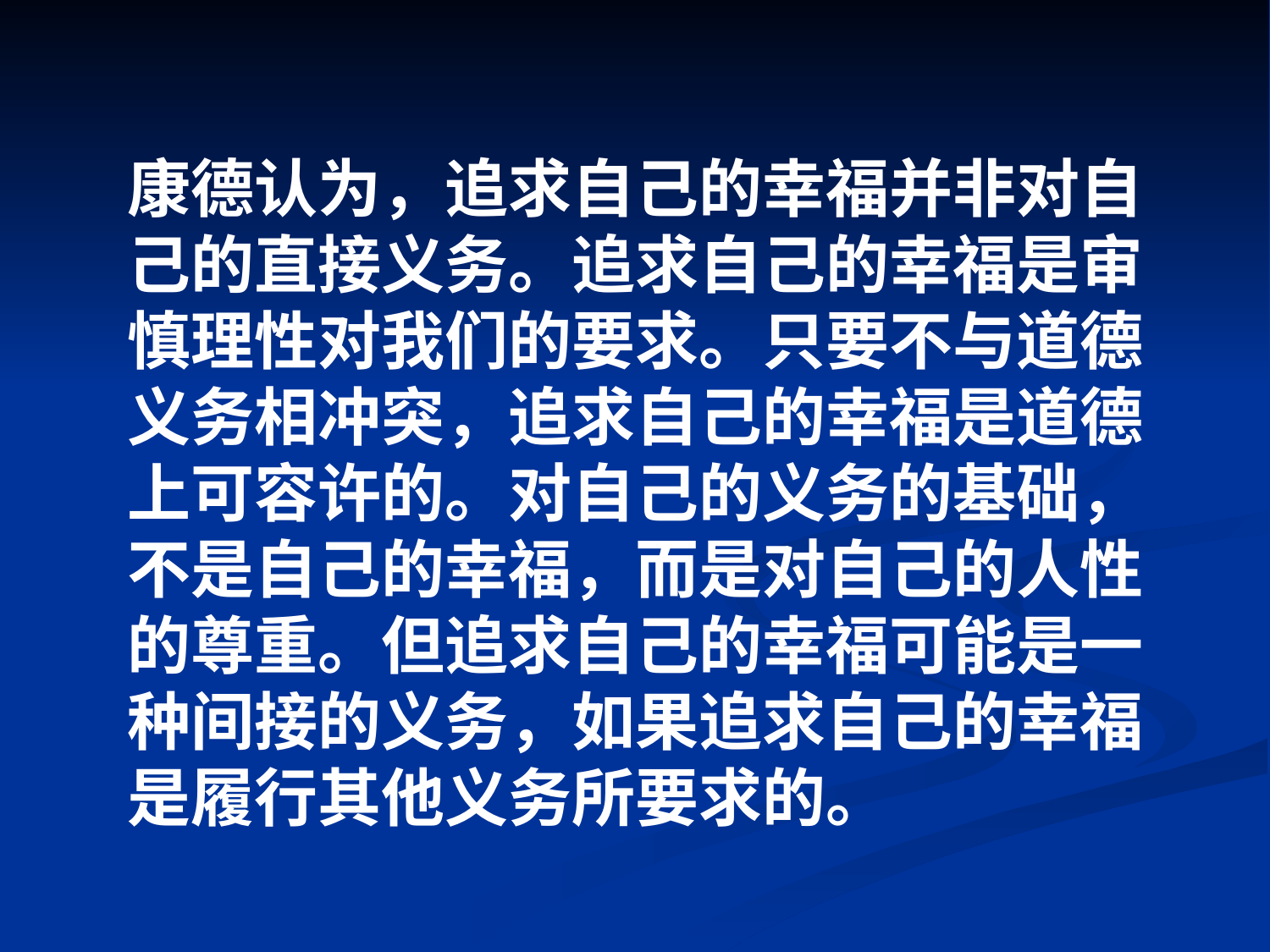

康德认为，追求自己的幸福并非对自己的直接义务。追求自己的幸福是审慎理性对我们的要求。只要不与道德义务相冲突，追求自己的幸福是道德上可容许的。对自己的义务的基础，不是自己的幸福，而是对自己的人性的尊重。但追求自己的幸福可能是一种间接的义务，如果追求自己的幸福是履行其他义务所要求的。